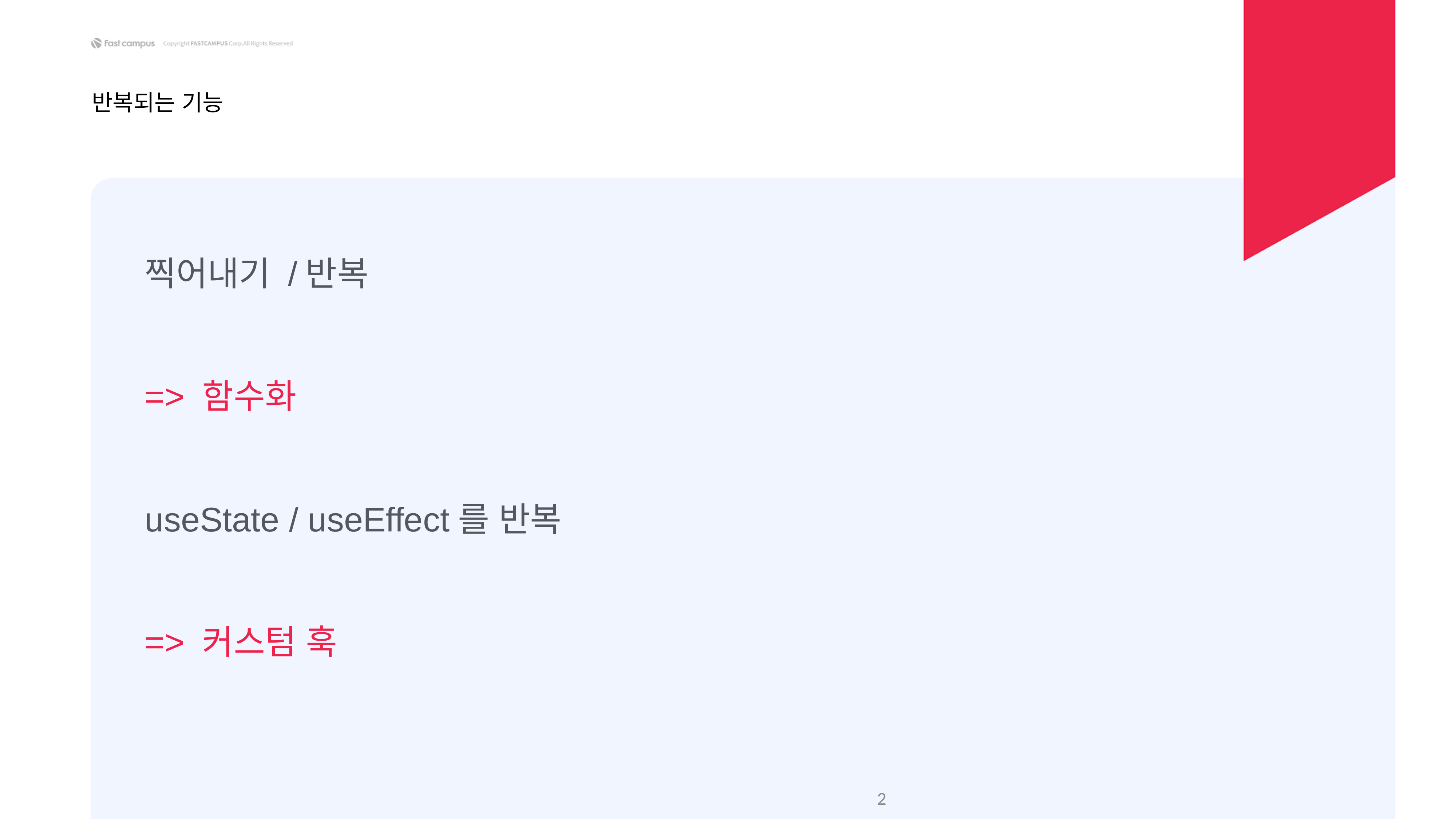

반복되는 기능
찍어내기 /반복

=> 함수화

useState / useEffect를 반복

=> 커스텀 훅
2